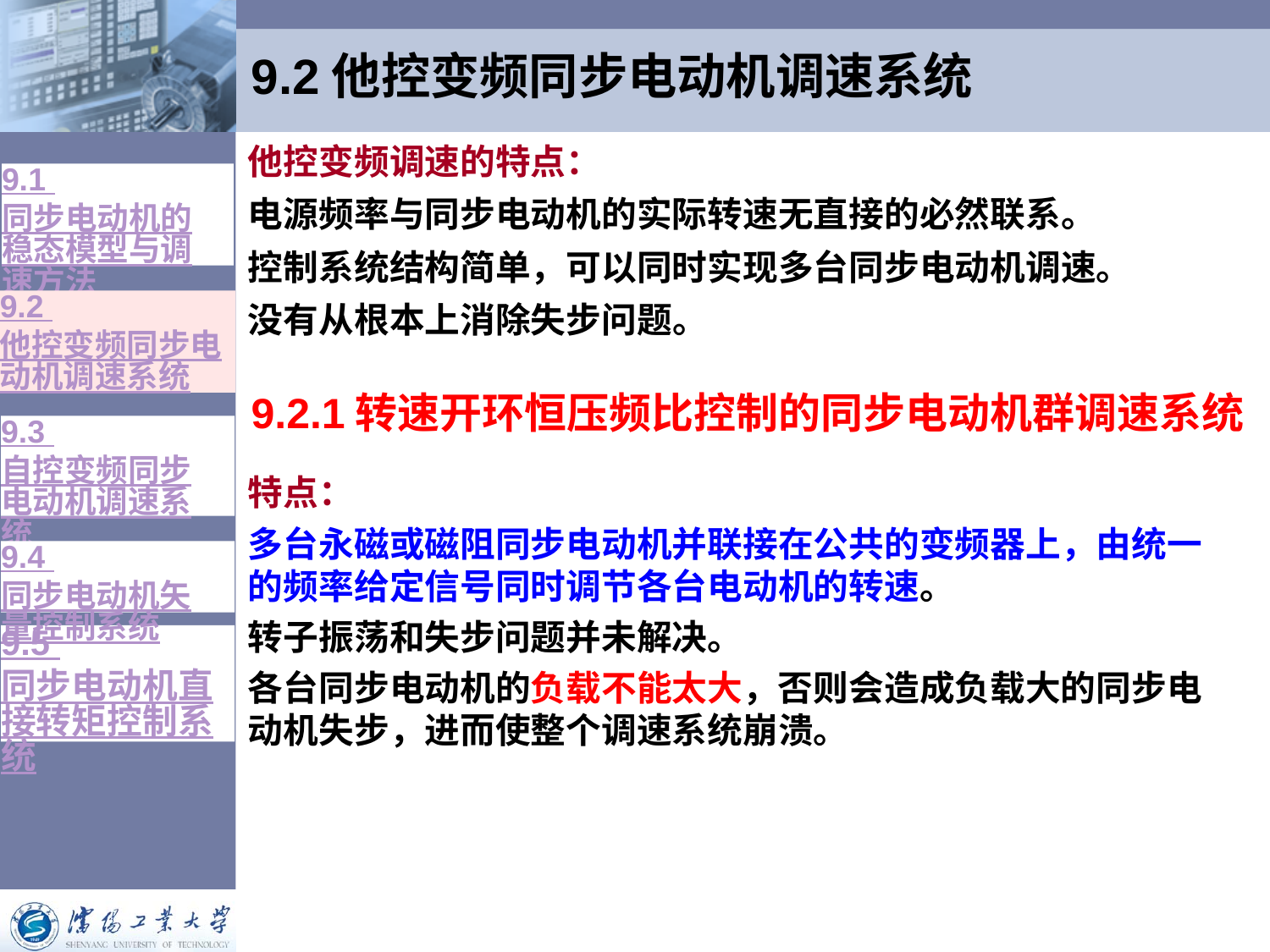

# 9.2他控变频同步电动机调速系统
他控变频调速的特点：
电源频率与同步电动机的实际转速无直接的必然联系。
控制系统结构简单，可以同时实现多台同步电动机调速。
没有从根本上消除失步问题。
9.1 同步电动机的稳态模型与调速方法
9.2 他控变频同步电动机调速系统
9.2.1转速开环恒压频比控制的同步电动机群调速系统
9.3 自控变频同步电动机调速系统
特点：
多台永磁或磁阻同步电动机并联接在公共的变频器上，由统一的频率给定信号同时调节各台电动机的转速。
转子振荡和失步问题并未解决。
各台同步电动机的负载不能太大，否则会造成负载大的同步电动机失步，进而使整个调速系统崩溃。
9.4 同步电动机矢量控制系统
9.5 同步电动机直接转矩控制系统